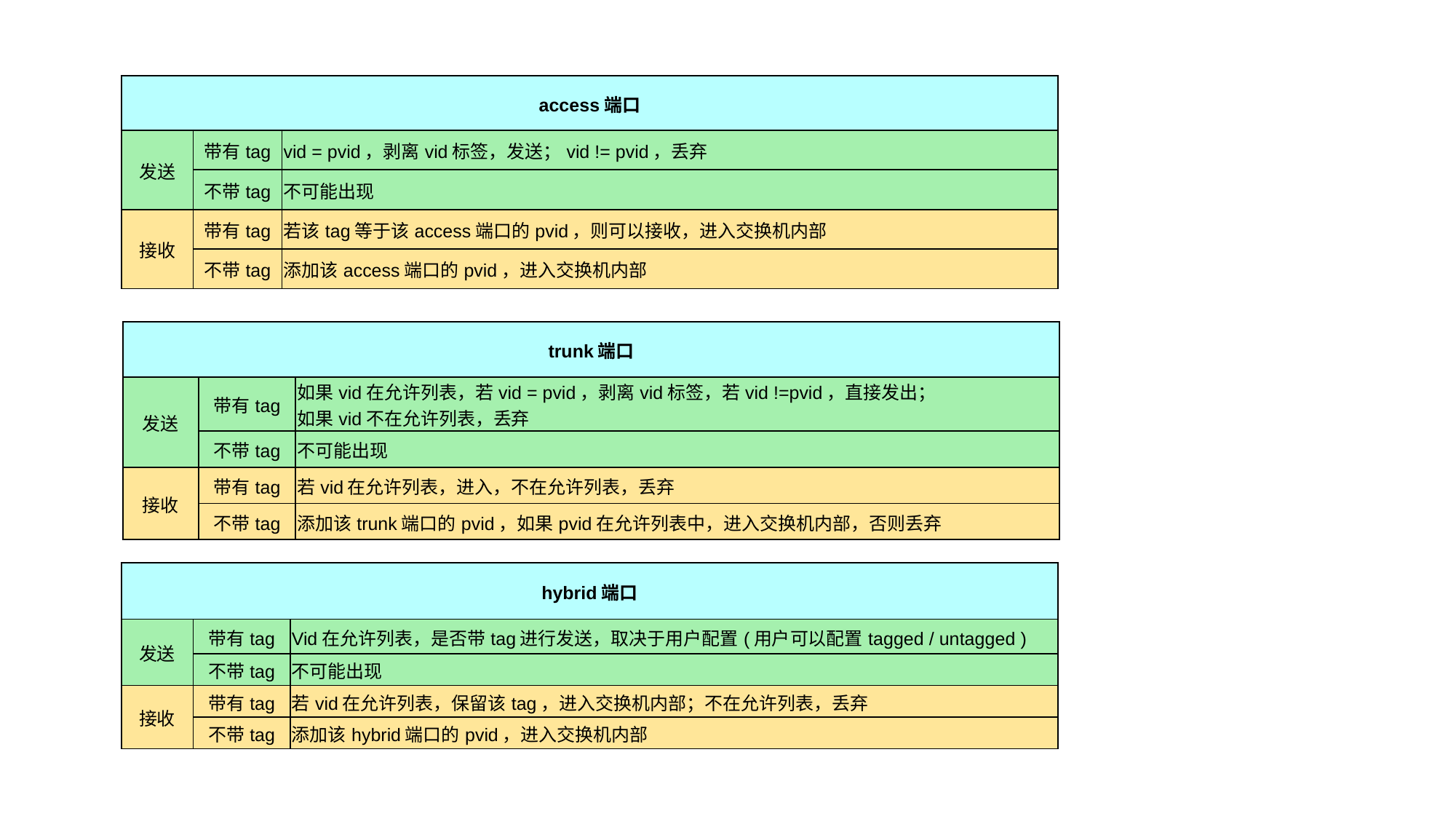

| access端口 |  |  |
| --- | --- | --- |
| 发送 | 带有tag | vid = pvid，剥离vid标签，发送；vid != pvid，丢弃 |
|  | 不带tag | 不可能出现 |
| 接收 | 带有tag | 若该tag等于该access端口的pvid，则可以接收，进入交换机内部 |
|  | 不带tag | 添加该access端口的pvid，进入交换机内部 |
| trunk端口 |  |  |
| --- | --- | --- |
| 发送 | 带有tag | 如果vid在允许列表，若vid = pvid，剥离vid标签，若vid !=pvid，直接发出； 如果vid不在允许列表，丢弃 |
|  | 不带tag | 不可能出现 |
| 接收 | 带有tag | 若vid在允许列表，进入，不在允许列表，丢弃 |
|  | 不带tag | 添加该trunk端口的pvid，如果pvid在允许列表中，进入交换机内部，否则丢弃 |
| hybrid端口 |  |  |
| --- | --- | --- |
| 发送 | 带有tag | Vid在允许列表，是否带tag进行发送，取决于用户配置(用户可以配置tagged / untagged ) |
|  | 不带tag | 不可能出现 |
| 接收 | 带有tag | 若vid在允许列表，保留该tag，进入交换机内部；不在允许列表，丢弃 |
|  | 不带tag | 添加该hybrid端口的pvid，进入交换机内部 |